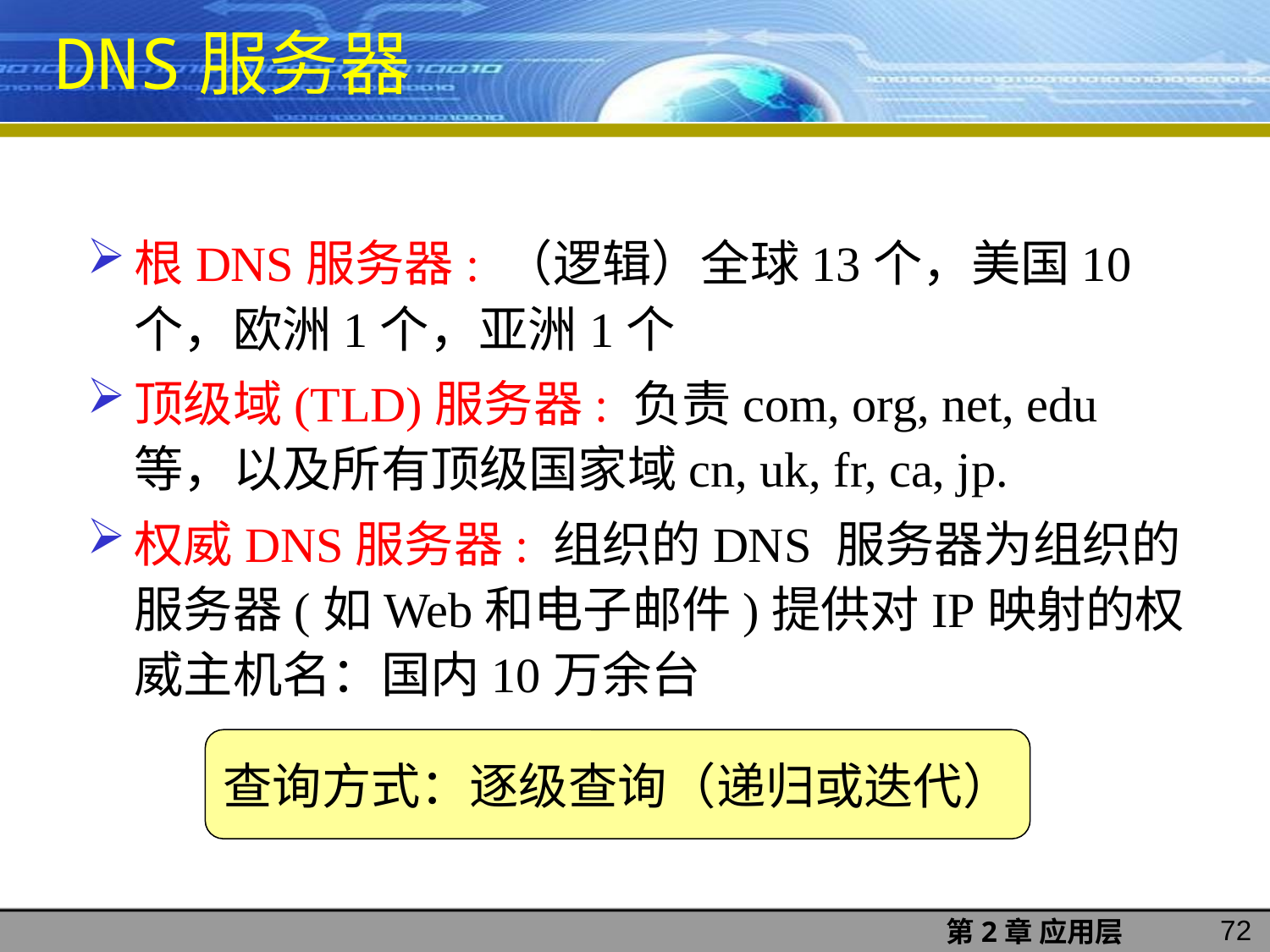

DNS服务器
根DNS服务器: （逻辑）全球13个，美国10个，欧洲1个，亚洲1个
顶级域(TLD)服务器: 负责com, org, net, edu等，以及所有顶级国家域cn, uk, fr, ca, jp.
权威DNS服务器: 组织的DNS 服务器为组织的服务器(如Web和电子邮件)提供对IP映射的权威主机名：国内10万余台
查询方式：逐级查询（递归或迭代）
72